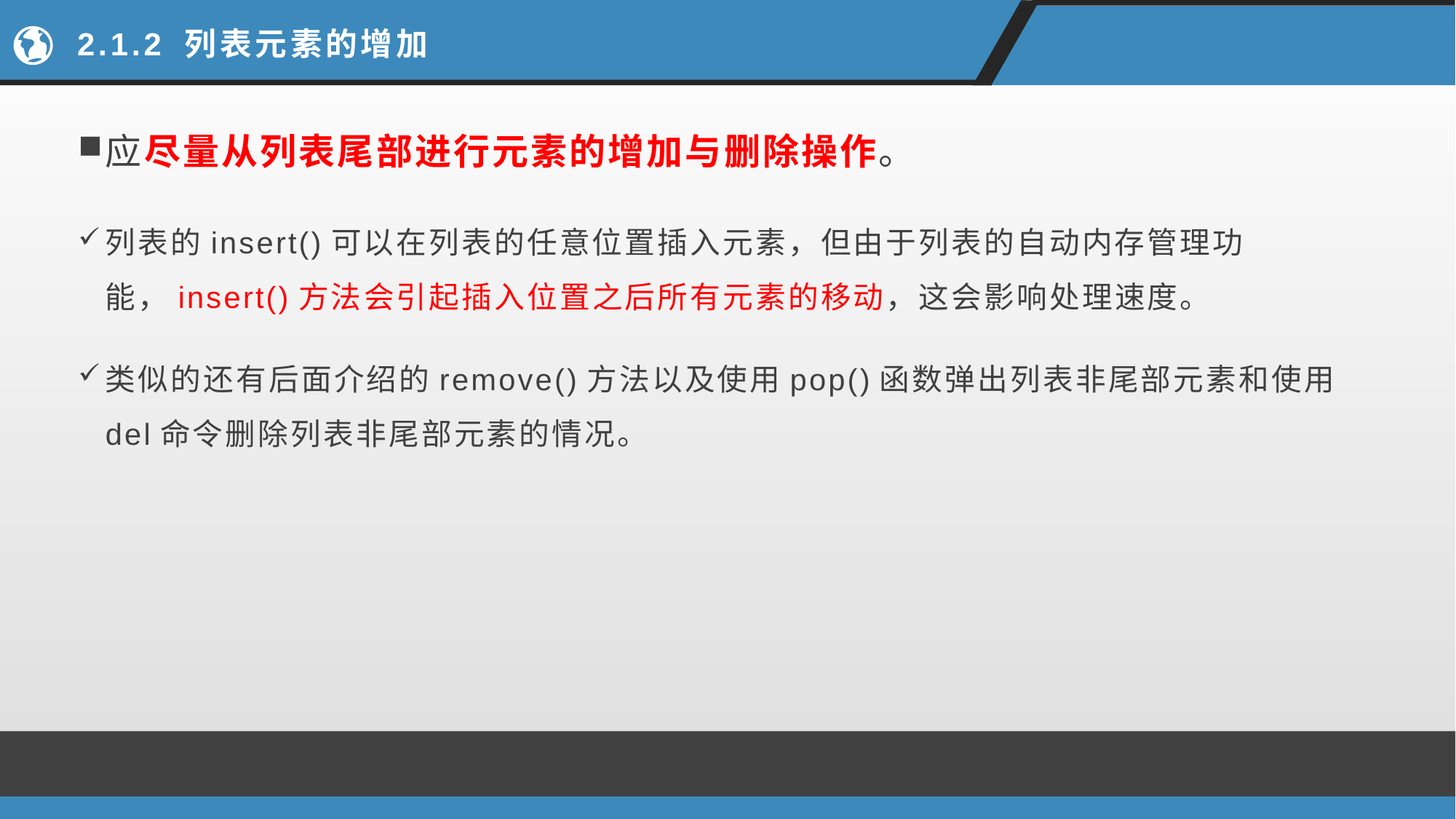

# 2.1.2 列表元素的增加

应尽量从列表尾部进行元素的增加与删除操作。
列表的insert()可以在列表的任意位置插入元素，但由于列表的自动内存管理功能，insert()方法会引起插入位置之后所有元素的移动，这会影响处理速度。
类似的还有后面介绍的remove()方法以及使用pop()函数弹出列表非尾部元素和使用del命令删除列表非尾部元素的情况。